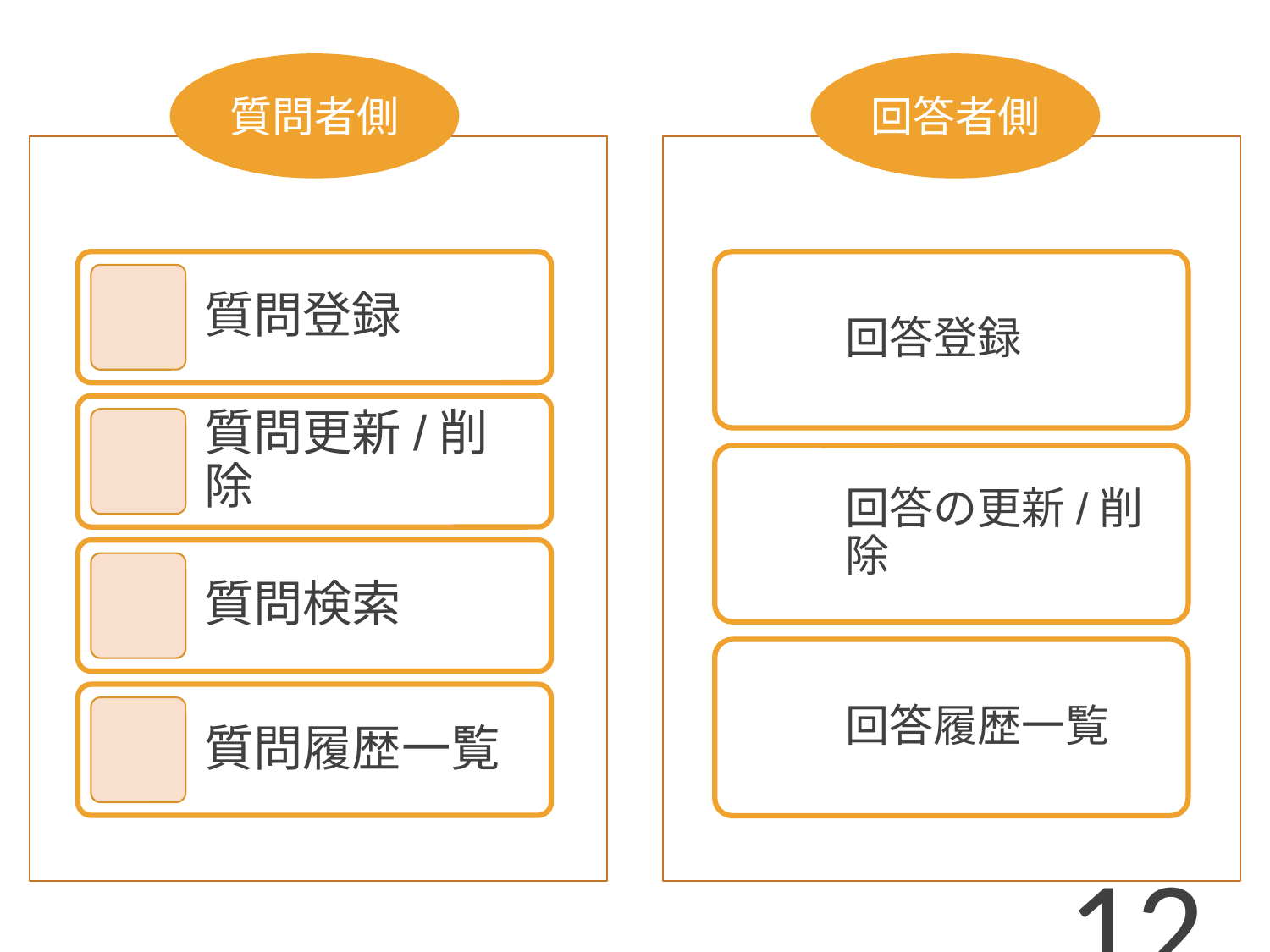

質問者側
回答者側

質問登録
質問更新/削除
質問検索
質問履歴一覧
回答登録
回答の更新/削除
回答履歴一覧

12